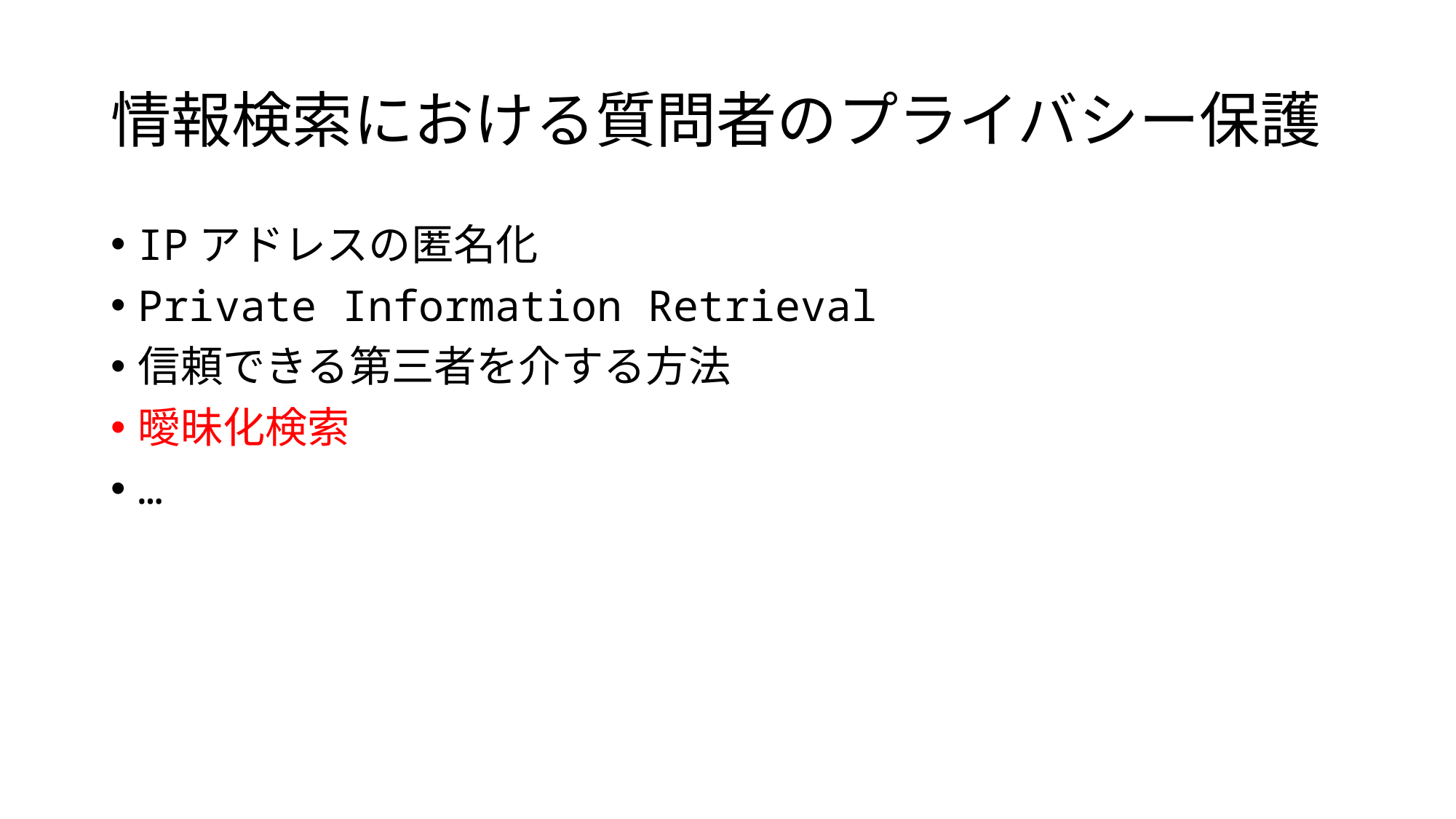

# 情報検索における質問者のプライバシー保護
IPアドレスの匿名化
Private Information Retrieval
信頼できる第三者を介する方法
曖昧化検索
…